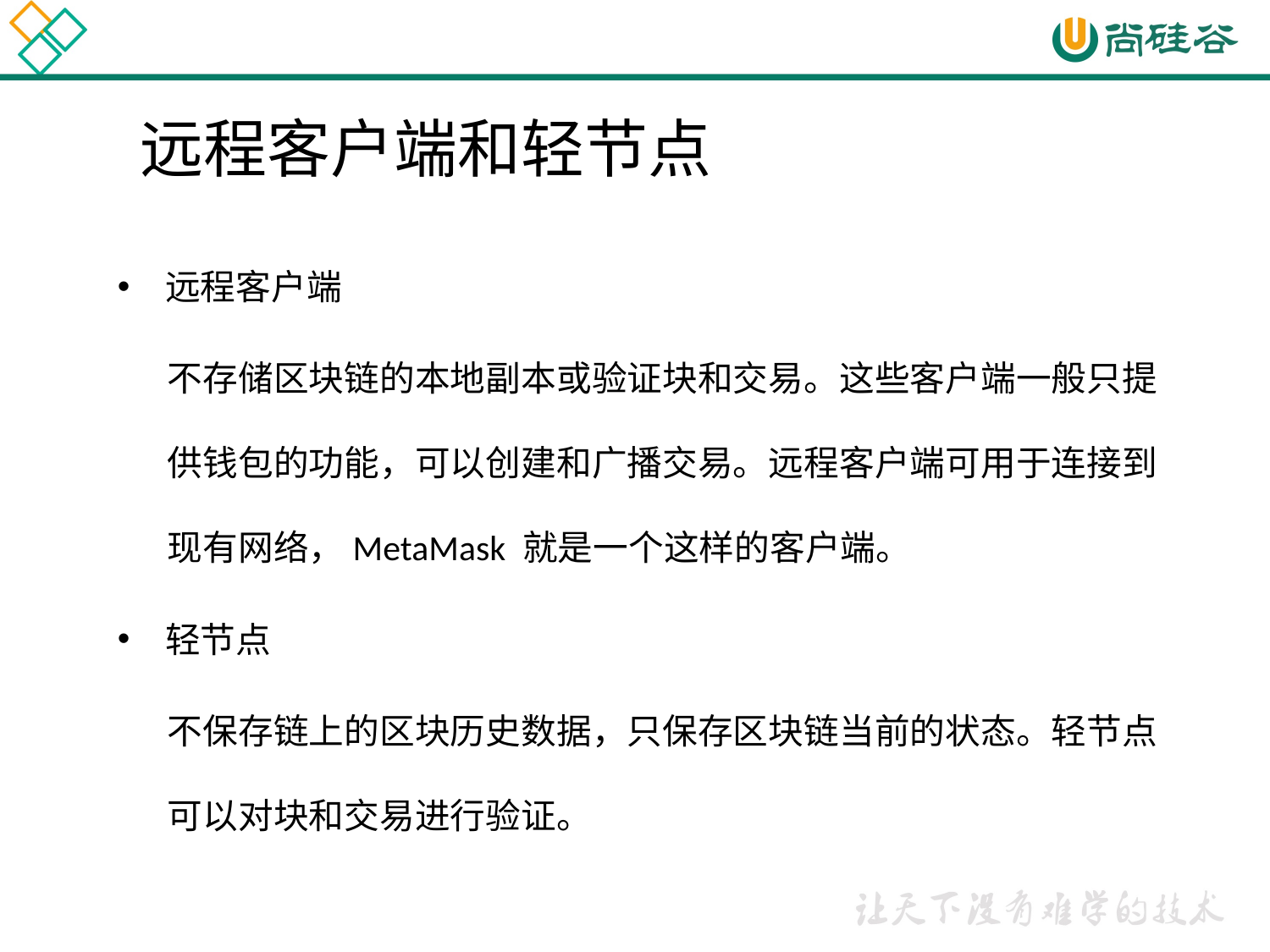

# 远程客户端和轻节点
远程客户端
不存储区块链的本地副本或验证块和交易。这些客户端一般只提供钱包的功能，可以创建和广播交易。远程客户端可用于连接到现有网络，MetaMask 就是一个这样的客户端。
轻节点
不保存链上的区块历史数据，只保存区块链当前的状态。轻节点可以对块和交易进行验证。